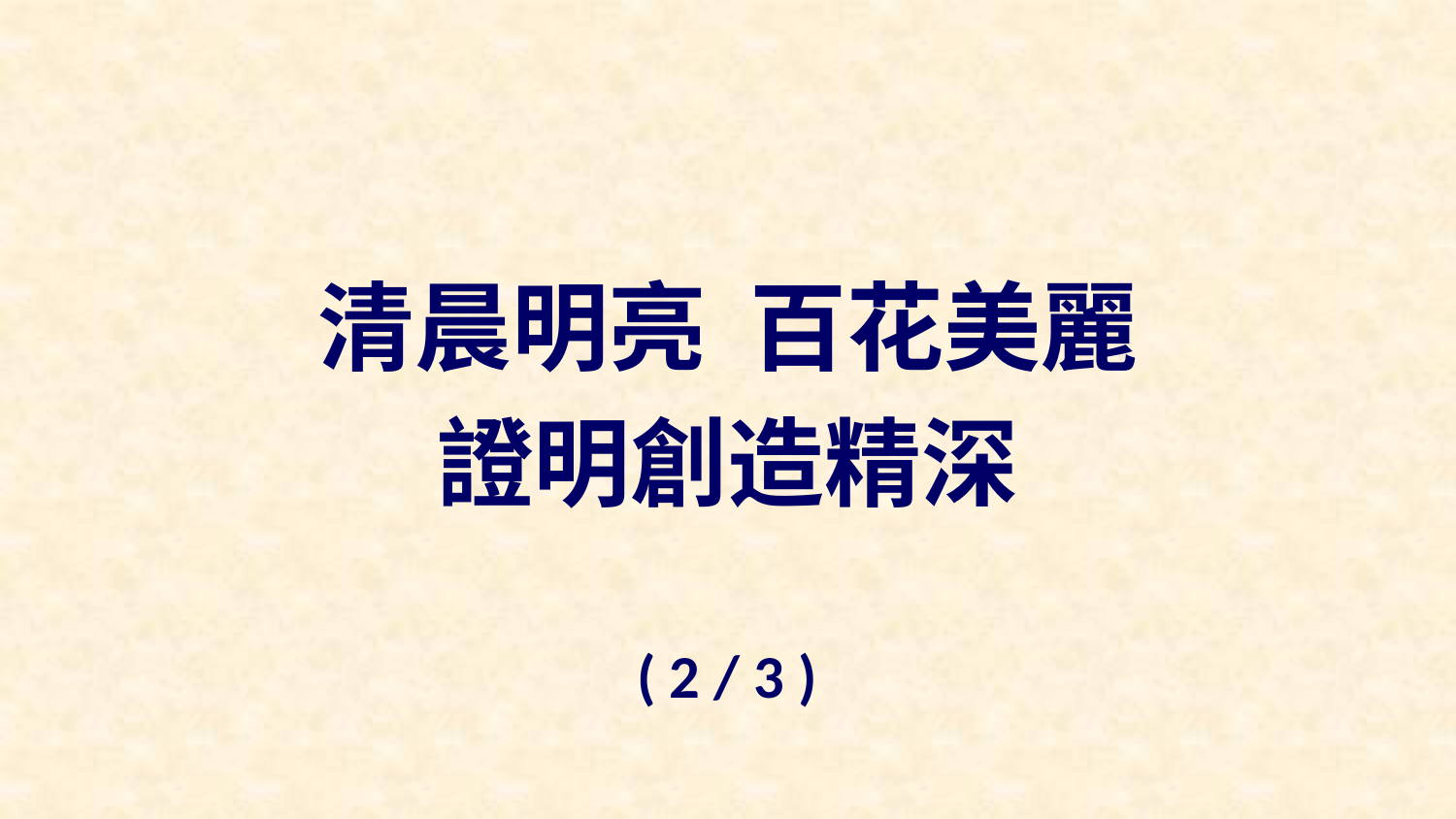

清晨明亮  百花美麗
證明創造精深
( 2 / 3 )